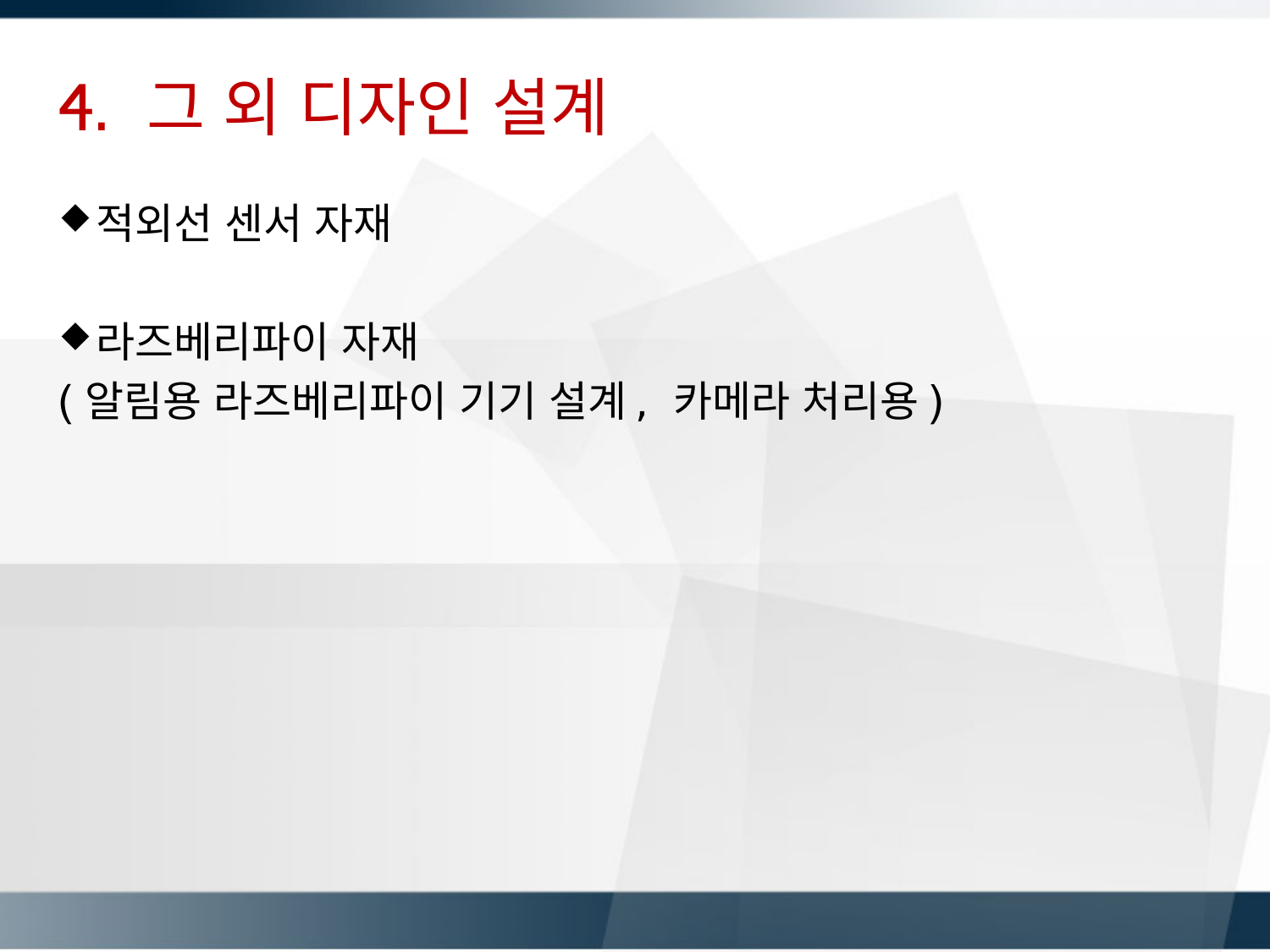

# 4. 그 외 디자인 설계
적외선 센서 자재

라즈베리파이 자재
(알림용 라즈베리파이 기기 설계, 카메라 처리용)